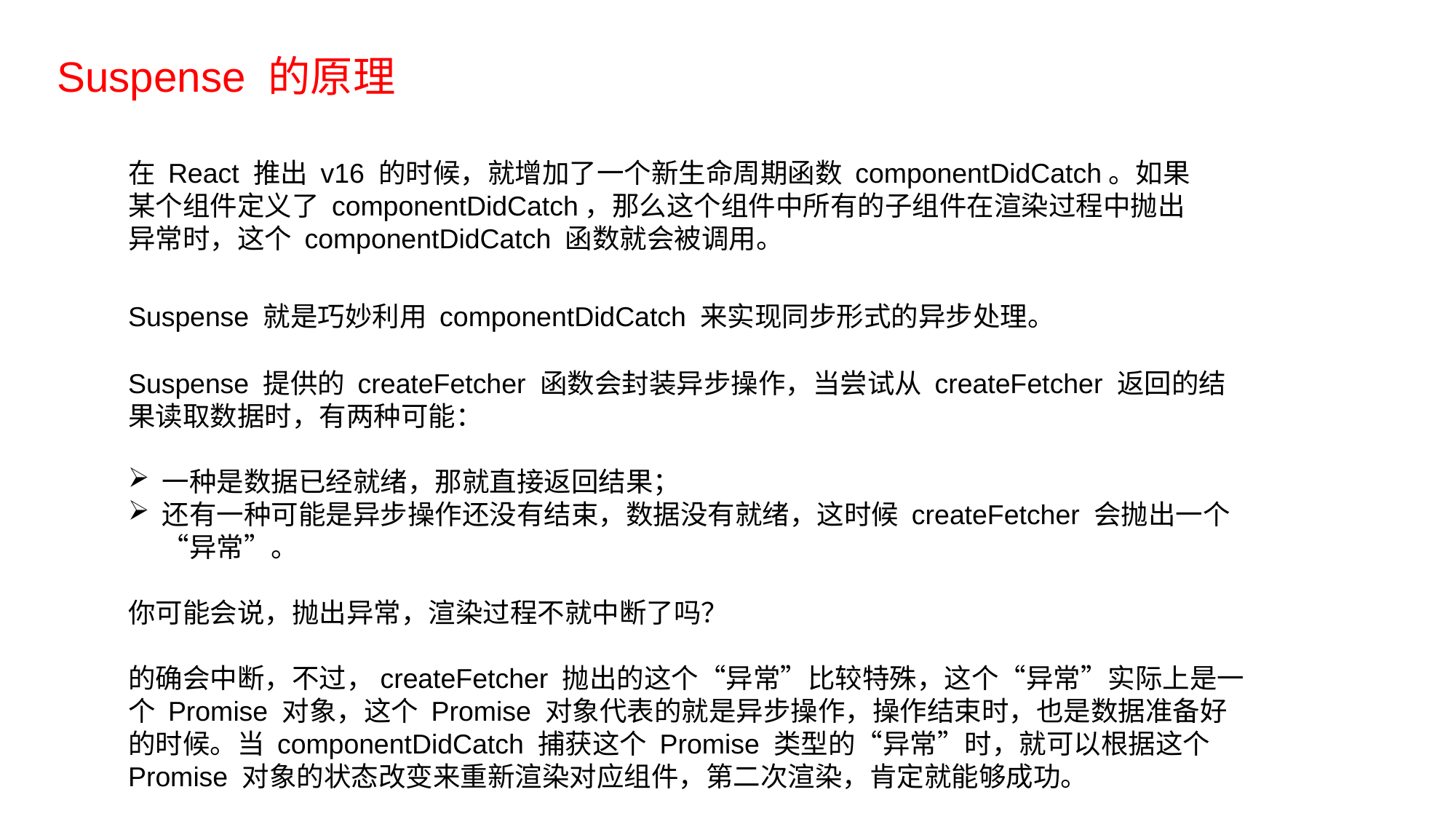

Suspense 的原理
在 React 推出 v16 的时候，就增加了一个新生命周期函数 componentDidCatch。如果某个组件定义了 componentDidCatch，那么这个组件中所有的子组件在渲染过程中抛出异常时，这个 componentDidCatch 函数就会被调用。
Suspense 就是巧妙利用 componentDidCatch 来实现同步形式的异步处理。
Suspense 提供的 createFetcher 函数会封装异步操作，当尝试从 createFetcher 返回的结果读取数据时，有两种可能：

一种是数据已经就绪，那就直接返回结果；
还有一种可能是异步操作还没有结束，数据没有就绪，这时候 createFetcher 会抛出一个“异常”。

你可能会说，抛出异常，渲染过程不就中断了吗？
的确会中断，不过，createFetcher 抛出的这个“异常”比较特殊，这个“异常”实际上是一个 Promise 对象，这个 Promise 对象代表的就是异步操作，操作结束时，也是数据准备好的时候。当 componentDidCatch 捕获这个 Promise 类型的“异常”时，就可以根据这个 Promise 对象的状态改变来重新渲染对应组件，第二次渲染，肯定就能够成功。